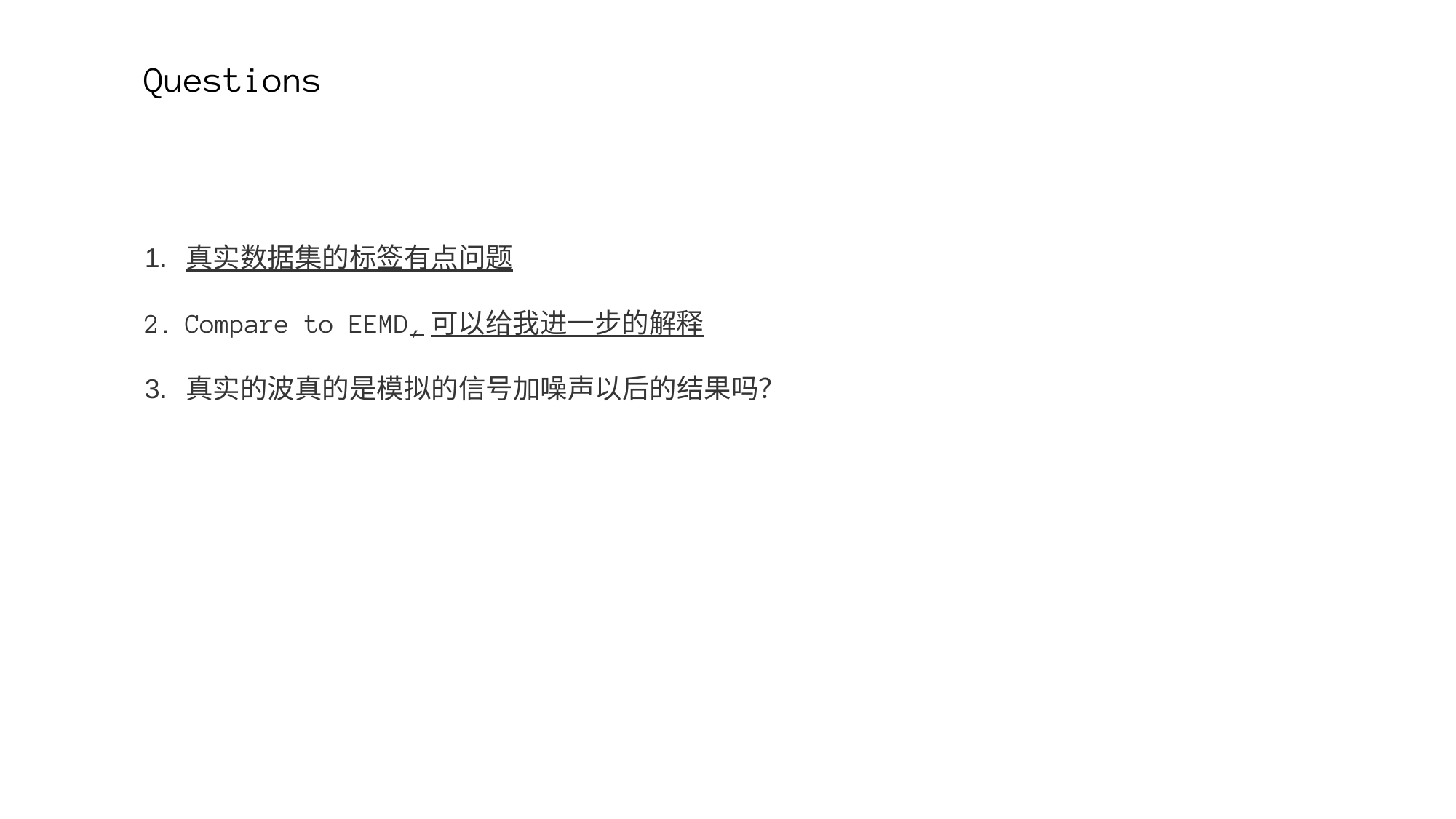

Questions
真实数据集的标签有点问题

Compare to EEMD,可以给我进一步的解释

真实的波真的是模拟的信号加噪声以后的结果吗？